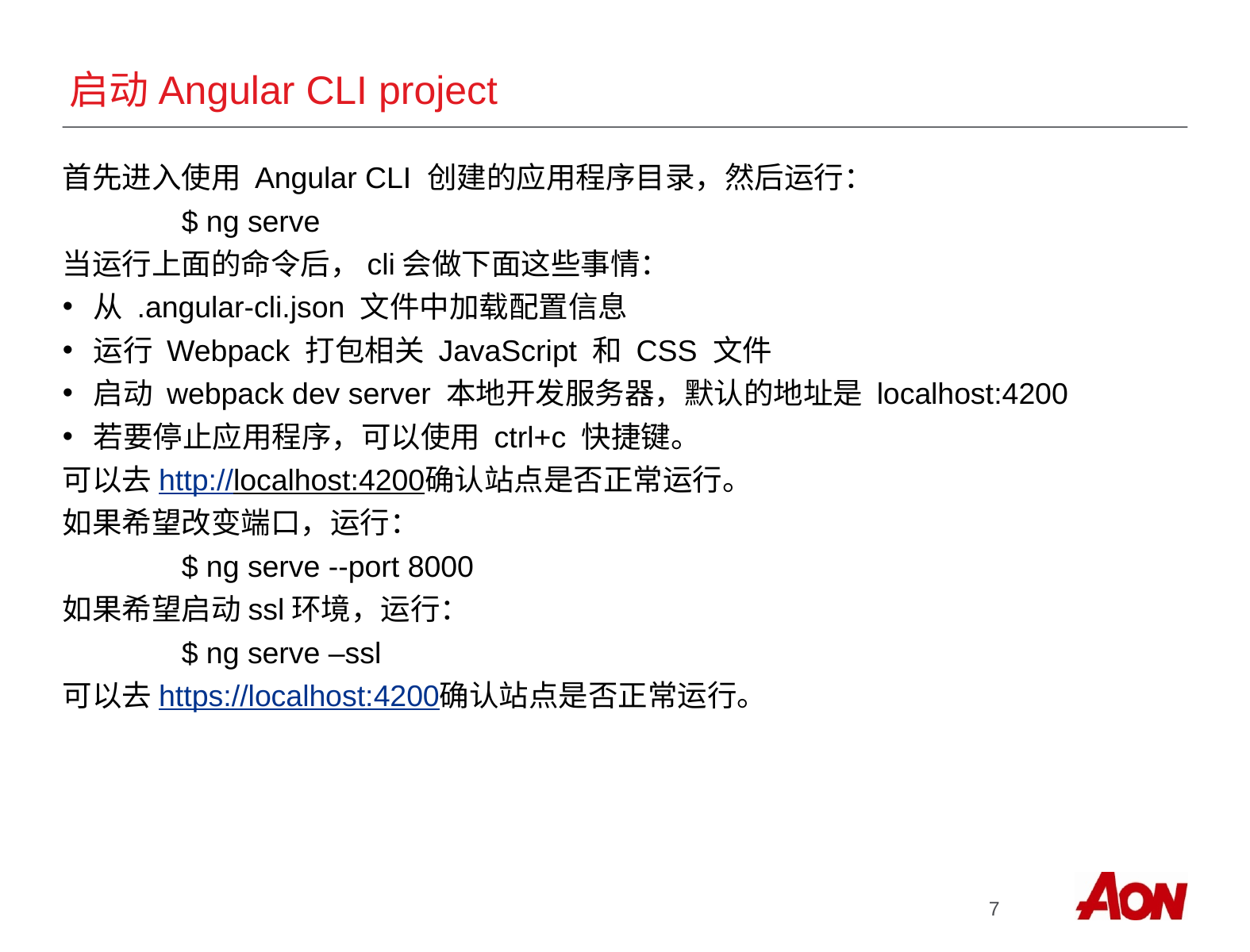

# 启动Angular CLI project
首先进入使用 Angular CLI 创建的应用程序目录，然后运行：
	$ ng serve
当运行上面的命令后，cli会做下面这些事情：
从 .angular-cli.json 文件中加载配置信息
运行 Webpack 打包相关 JavaScript 和 CSS 文件
启动 webpack dev server 本地开发服务器，默认的地址是 localhost:4200
若要停止应用程序，可以使用 ctrl+c 快捷键。
可以去http://localhost:4200确认站点是否正常运行。
如果希望改变端口，运行：
	$ ng serve --port 8000
如果希望启动ssl环境，运行：
	$ ng serve –ssl
可以去https://localhost:4200确认站点是否正常运行。

7